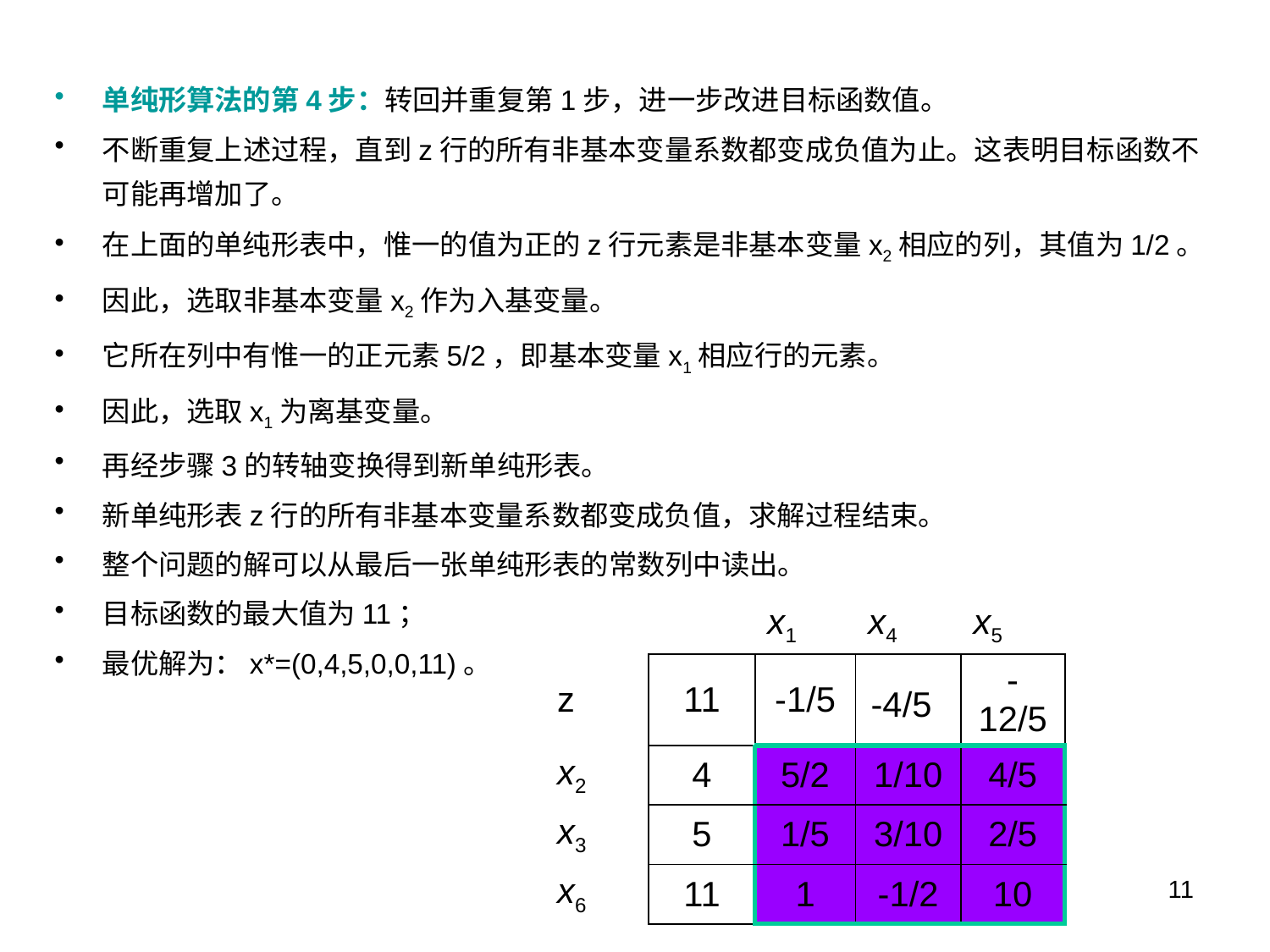

单纯形算法的第4步：转回并重复第1步，进一步改进目标函数值。
不断重复上述过程，直到z行的所有非基本变量系数都变成负值为止。这表明目标函数不可能再增加了。
在上面的单纯形表中，惟一的值为正的z行元素是非基本变量x2相应的列，其值为1/2。
因此，选取非基本变量x2作为入基变量。
它所在列中有惟一的正元素5/2，即基本变量x1相应行的元素。
因此，选取x1为离基变量。
再经步骤3的转轴变换得到新单纯形表。
新单纯形表z行的所有非基本变量系数都变成负值，求解过程结束。
整个问题的解可以从最后一张单纯形表的常数列中读出。
目标函数的最大值为11；
最优解为：x*=(0,4,5,0,0,11)。
|  |  | x1 | x4 | x5 |
| --- | --- | --- | --- | --- |
| z | 11 | -1/5 | -4/5 | -12/5 |
| x2 | 4 | 5/2 | 1/10 | 4/5 |
| x3 | 5 | 1/5 | 3/10 | 2/5 |
| x6 | 11 | 1 | -1/2 | 10 |
11